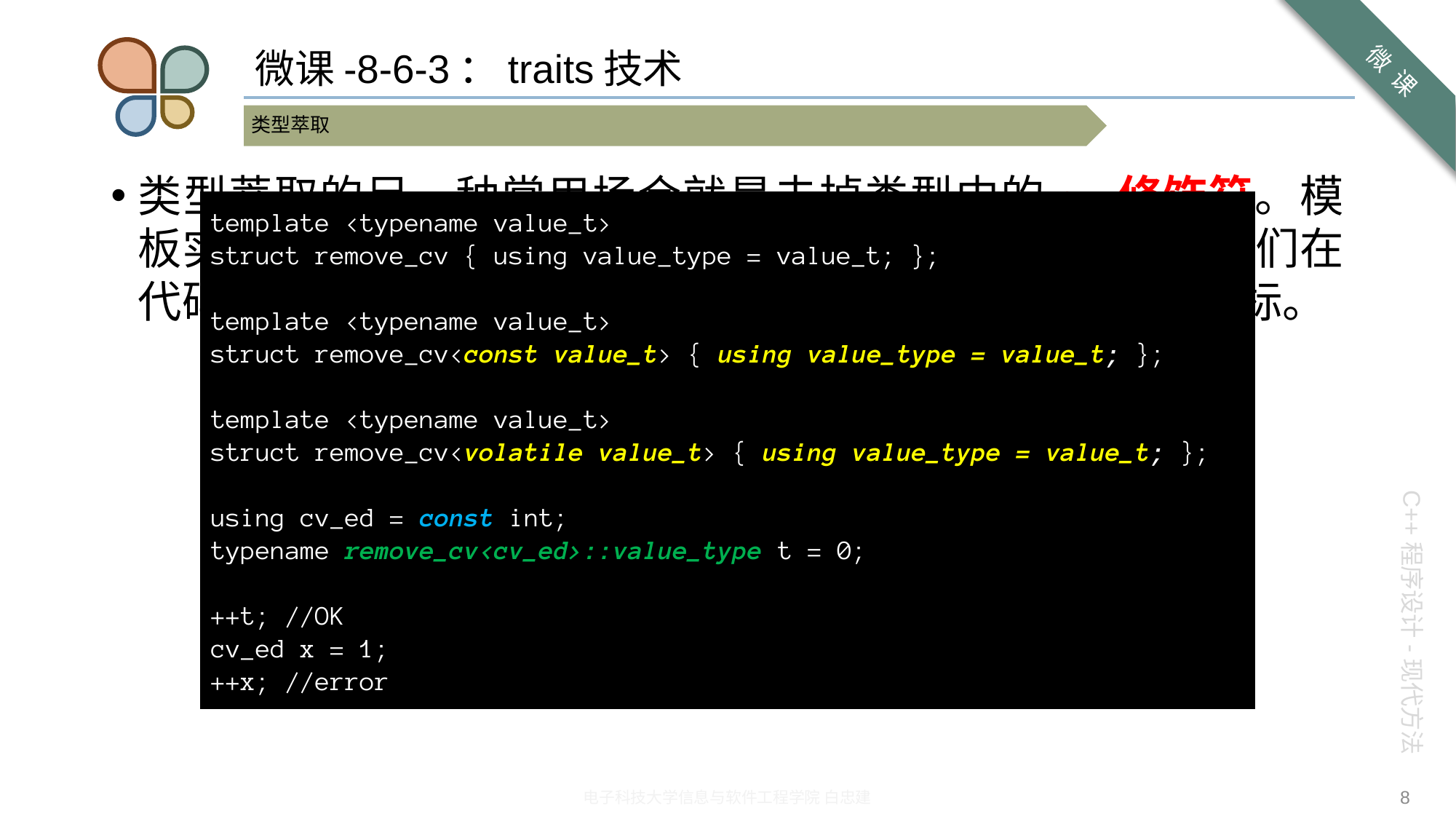

# 微课-8-6-3：traits技术
类型萃取
类型萃取的另一种常用场合就是去掉类型中的cv修饰符。模板实例化时，给出的类型参数可能都有cv-修饰符，而我们在代码中希望去掉它们，可以利用模板的偏特化特性达到目标。
template <typename value_t>
struct remove_cv { using value_type = value_t; };

template <typename value_t>
struct remove_cv<const value_t> { using value_type = value_t; };

template <typename value_t>
struct remove_cv<volatile value_t> { using value_type = value_t; };

using cv_ed = const int;
typename remove_cv<cv_ed>::value_type t = 0;

++t; //OK
cv_ed x = 1;
++x; //error
8